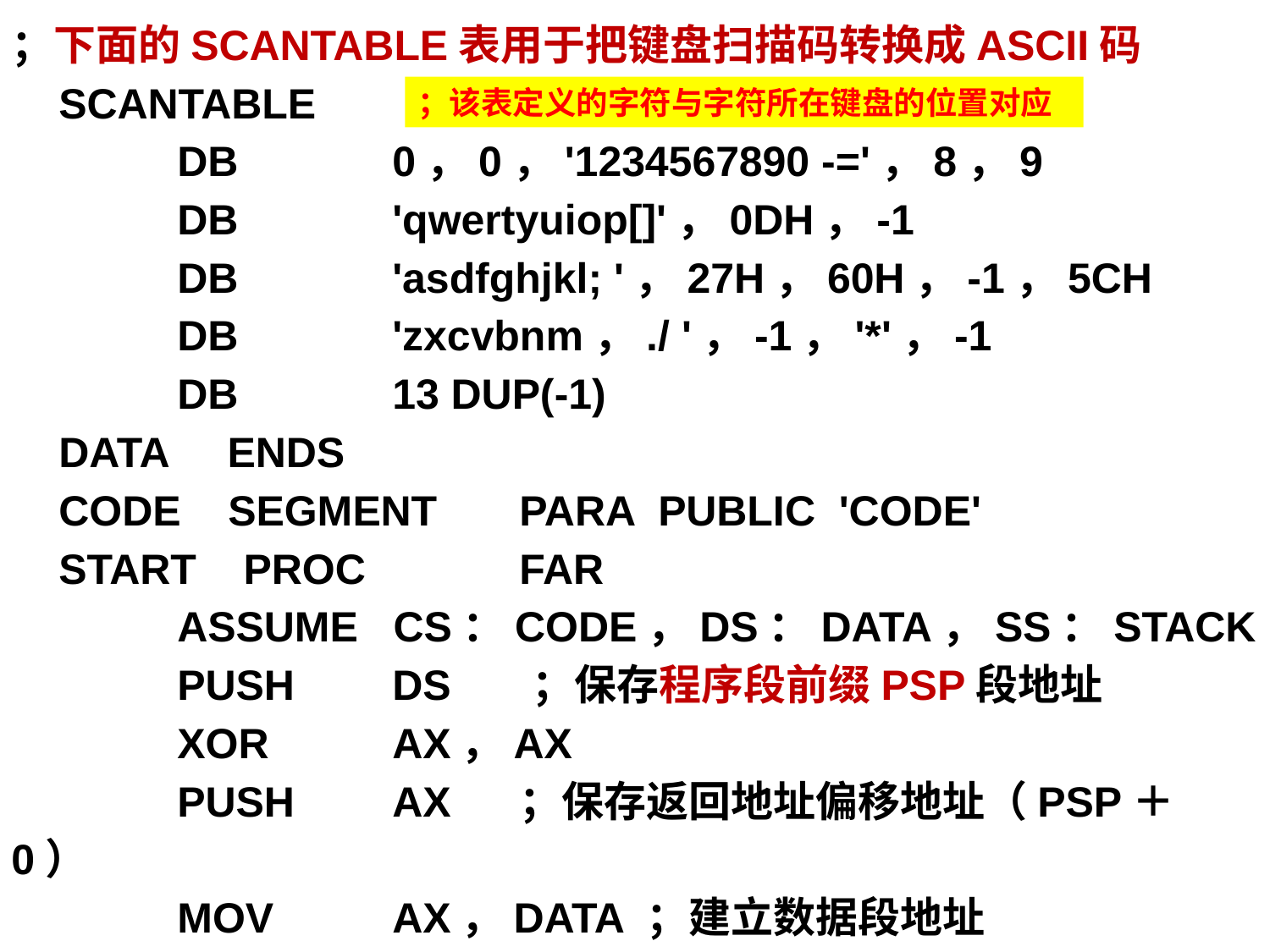

；下面的SCANTABLE表用于把键盘扫描码转换成ASCII码
    SCANTABLE
              DB     	0，0，'1234567890 -='，8，9
              DB		'qwertyuiop[]'，0DH，-1
              DB		'asdfghjkl; '，27H，60H，-1，5CH
              DB		'zxcvbnm，./ '，-1，'*'，-1
              DB    	13 DUP(-1)
    DATA     ENDS
    CODE    SEGMENT 	PARA  PUBLIC  'CODE'
    START    PROC	   	FAR
              ASSUME   CS：CODE，DS：DATA，SS：STACK
              PUSH	DS      ；保存程序段前缀PSP段地址
              XOR    	AX，AX
              PUSH    	AX   	；保存返回地址偏移地址（PSP＋0）
              MOV   	AX，DATA	；建立数据段地址
              MOV   	DS，AX
；该表定义的字符与字符所在键盘的位置对应
201